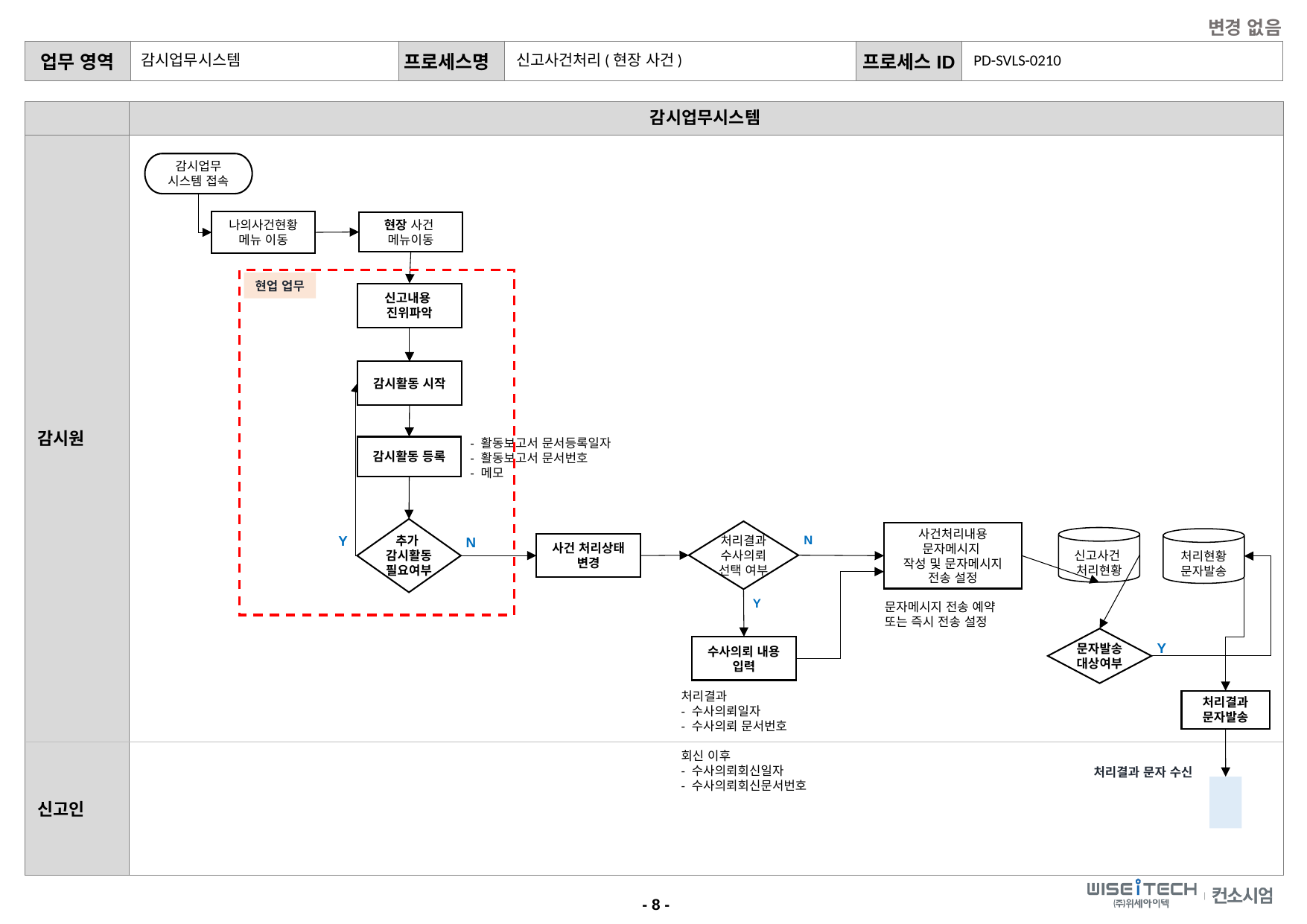

변경 없음
PD-SVLS-0210
감시업무시스템
신고사건처리(현장 사건)
감시업무시스템
감시원
감시업무
시스템 접속
나의사건현황
메뉴 이동
현장 사건
메뉴이동

현업 업무
신고내용
진위파악
감시활동 시작
- 활동보고서 문서등록일자
- 활동보고서 문서번호
- 메모
감시활동 등록
추가
감시활동 필요여부
Y
처리결과 수사의뢰
선택 여부
N
Y
사건처리내용
문자메시지
작성 및 문자메시지 전송 설정
신고사건
처리현황
N
처리현황
문자발송
사건 처리상태 변경
문자메시지 전송 예약
또는 즉시 전송 설정
문자발송 대상여부
Y
수사의뢰 내용 입력
처리결과
- 수사의뢰일자
- 수사의뢰 문서번호
회신 이후
- 수사의뢰회신일자
- 수사의뢰회신문서번호
처리결과
문자발송
신고인
처리결과 문자 수신